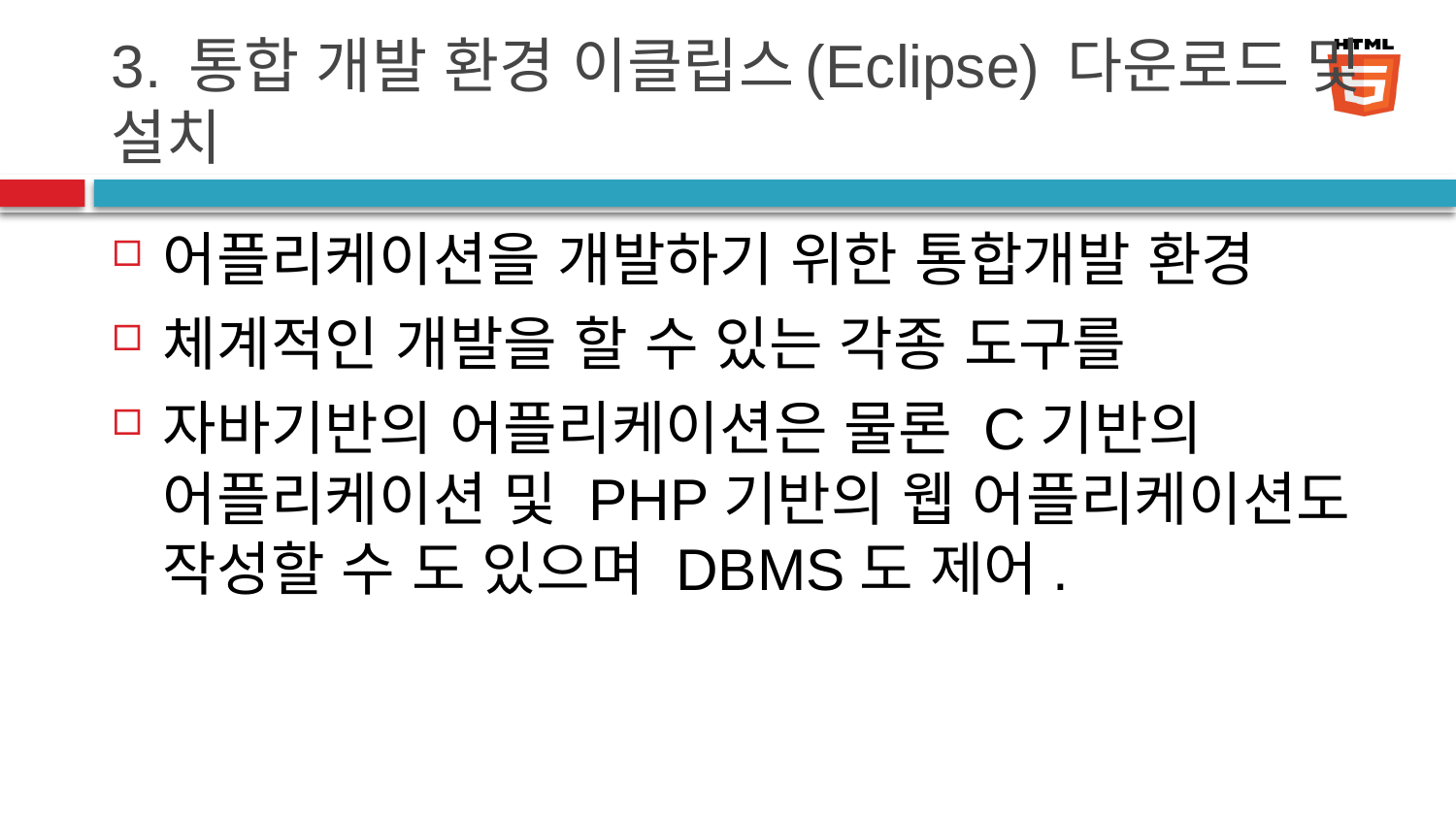

# 3. 통합 개발 환경 이클립스(Eclipse) 다운로드 및 설치
어플리케이션을 개발하기 위한 통합개발 환경
체계적인 개발을 할 수 있는 각종 도구를
자바기반의 어플리케이션은 물론 C기반의 어플리케이션 및 PHP기반의 웹 어플리케이션도 작성할 수 도 있으며 DBMS도 제어.